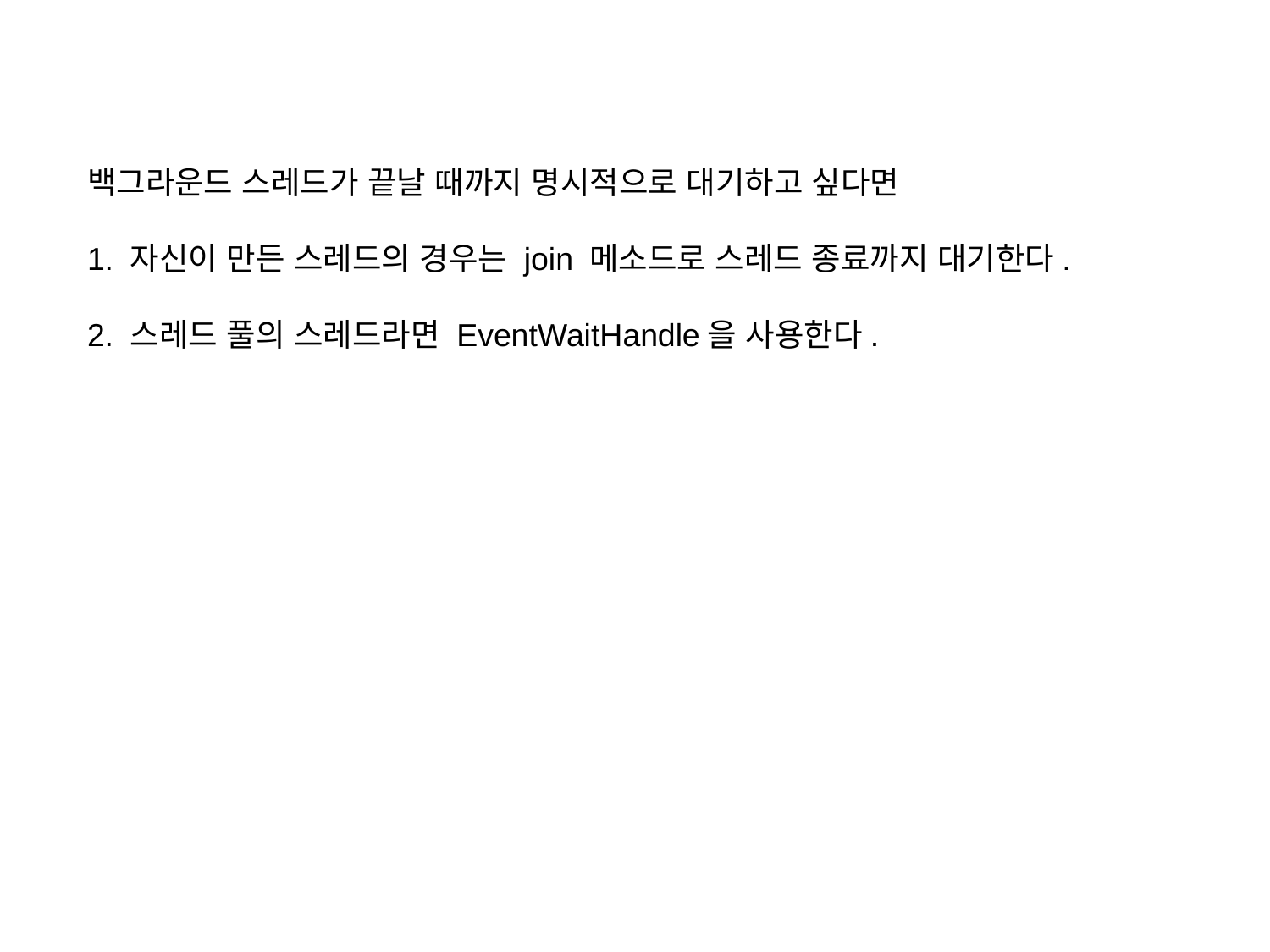

백그라운드 스레드가 끝날 때까지 명시적으로 대기하고 싶다면

1. 자신이 만든 스레드의 경우는 join 메소드로 스레드 종료까지 대기한다.
2. 스레드 풀의 스레드라면 EventWaitHandle을 사용한다.